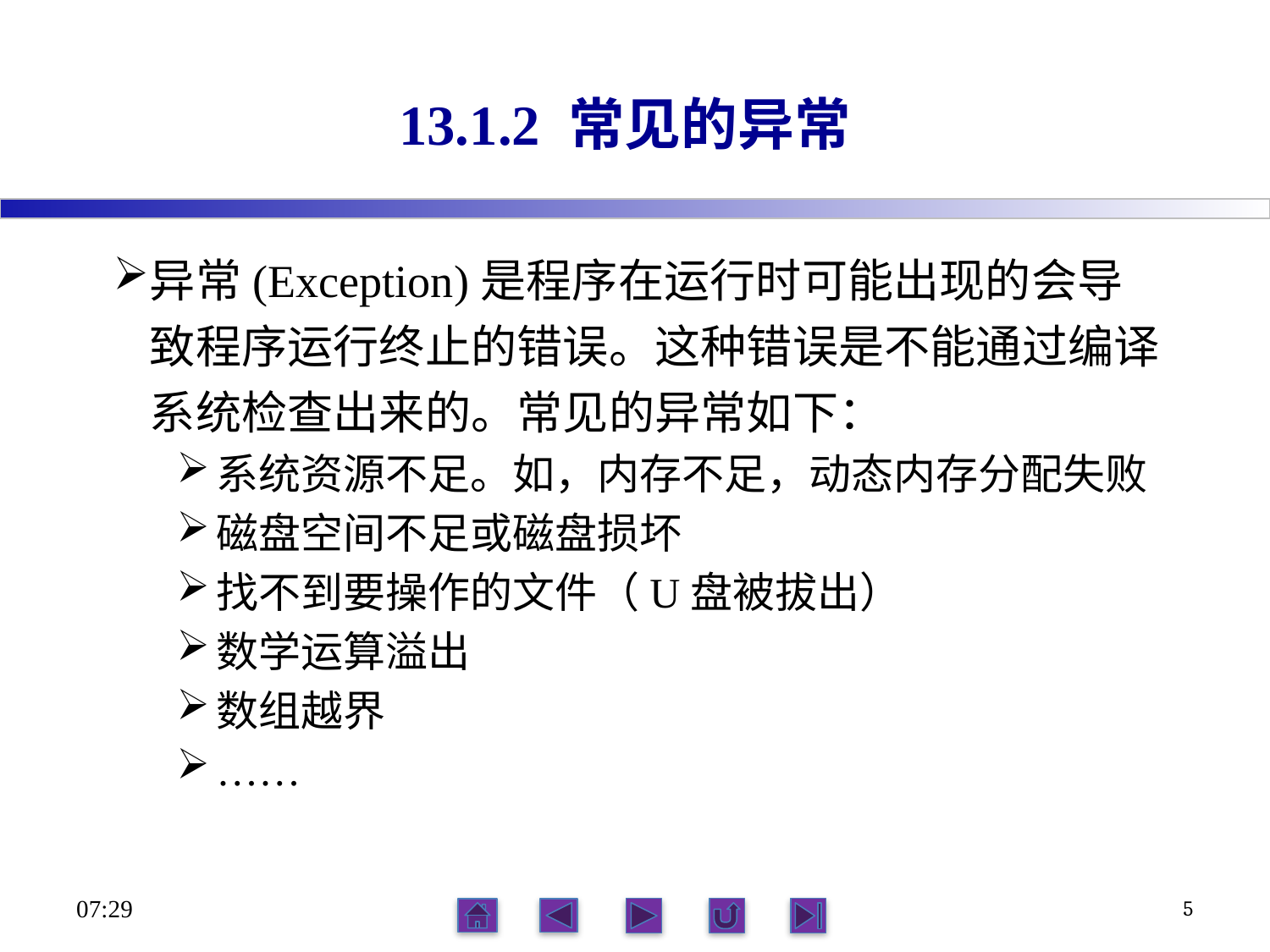

# 13.1.2 常见的异常
异常(Exception)是程序在运行时可能出现的会导致程序运行终止的错误。这种错误是不能通过编译系统检查出来的。常见的异常如下：
系统资源不足。如，内存不足，动态内存分配失败
磁盘空间不足或磁盘损坏
找不到要操作的文件（U盘被拔出）
数学运算溢出
数组越界
……

07:29
5